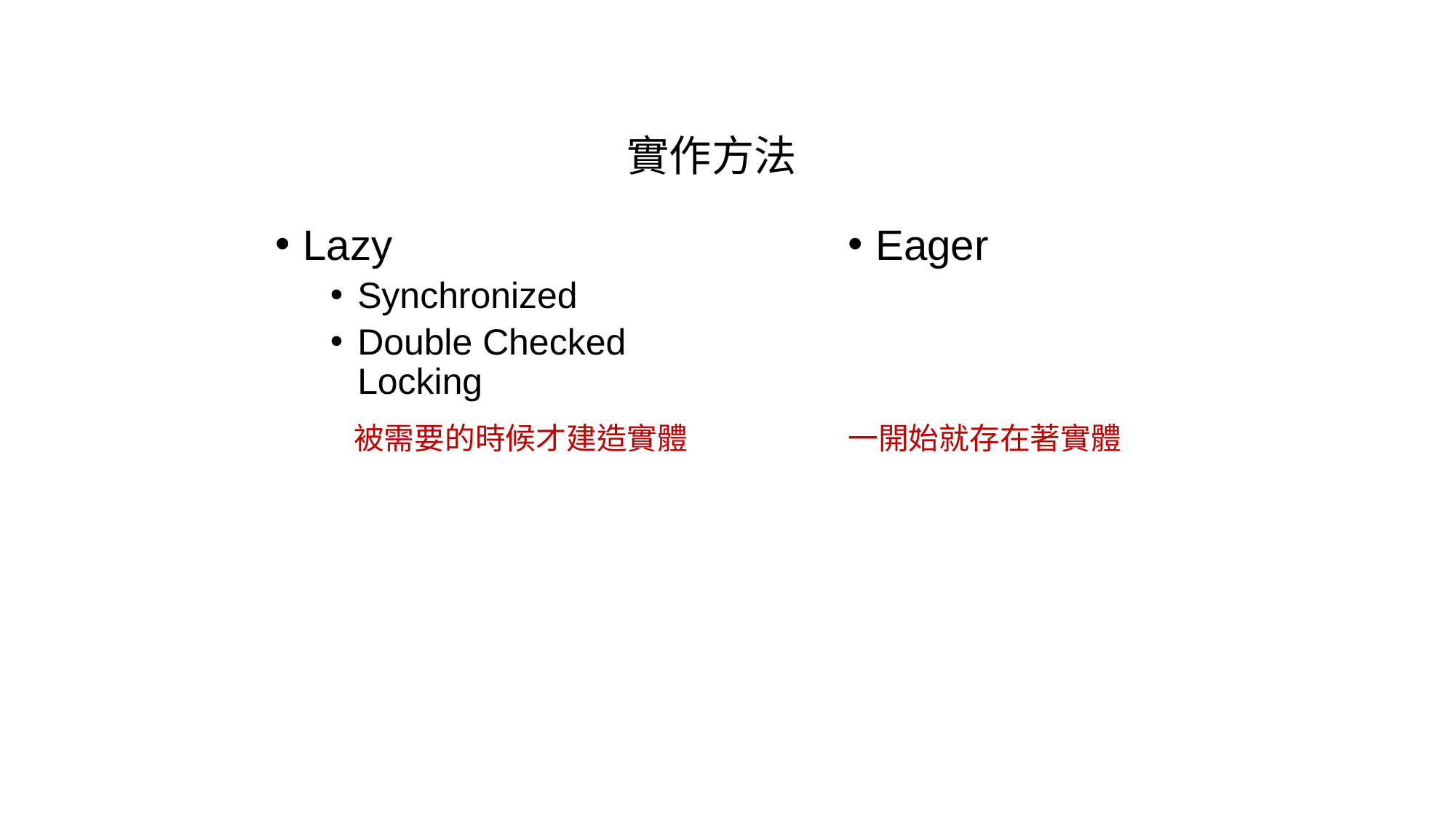

# 實作方法
Lazy
Synchronized
Double Checked Locking
Eager
被需要的時候才建造實體
一開始就存在著實體